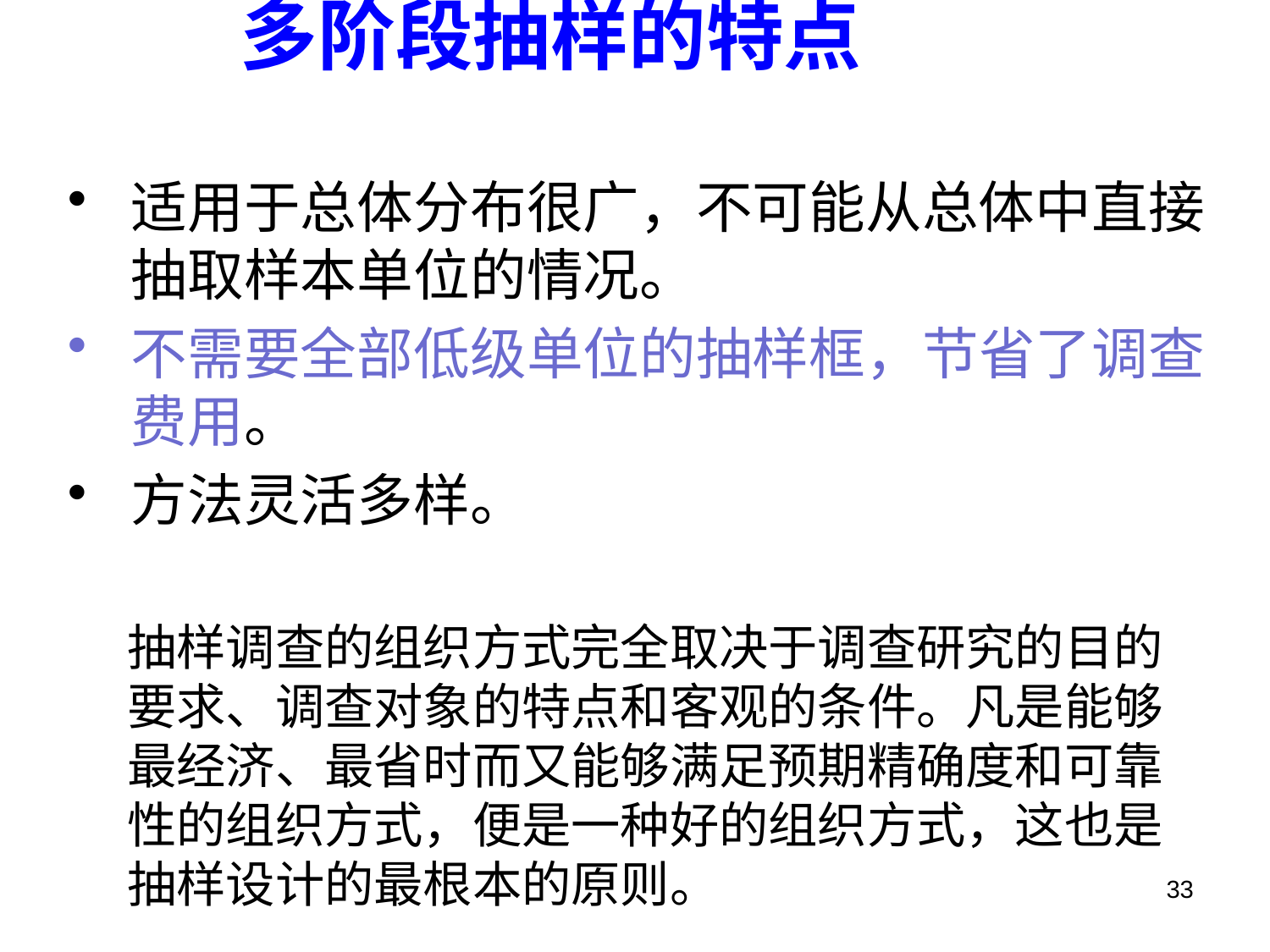

# 多阶段抽样的特点

适用于总体分布很广，不可能从总体中直接抽取样本单位的情况。
不需要全部低级单位的抽样框，节省了调查费用。
方法灵活多样。

抽样调查的组织方式完全取决于调查研究的目的要求、调查对象的特点和客观的条件。凡是能够最经济、最省时而又能够满足预期精确度和可靠性的组织方式，便是一种好的组织方式，这也是抽样设计的最根本的原则。
33